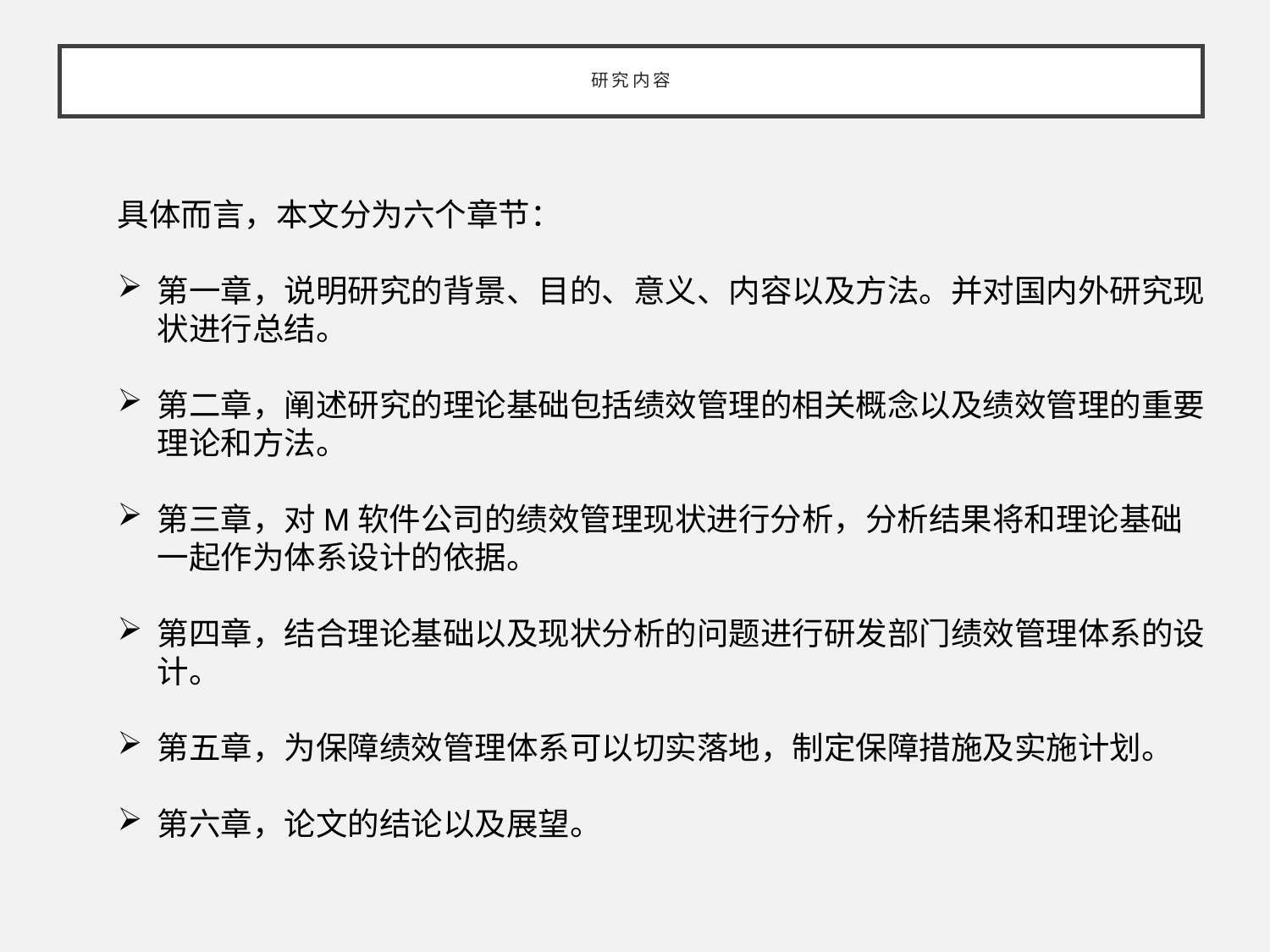

# 研究内容
具体而言，本文分为六个章节：

第一章，说明研究的背景、目的、意义、内容以及方法。并对国内外研究现状进行总结。

第二章，阐述研究的理论基础包括绩效管理的相关概念以及绩效管理的重要理论和方法。

第三章，对M软件公司的绩效管理现状进行分析，分析结果将和理论基础一起作为体系设计的依据。

第四章，结合理论基础以及现状分析的问题进行研发部门绩效管理体系的设计。

第五章，为保障绩效管理体系可以切实落地，制定保障措施及实施计划。

第六章，论文的结论以及展望。